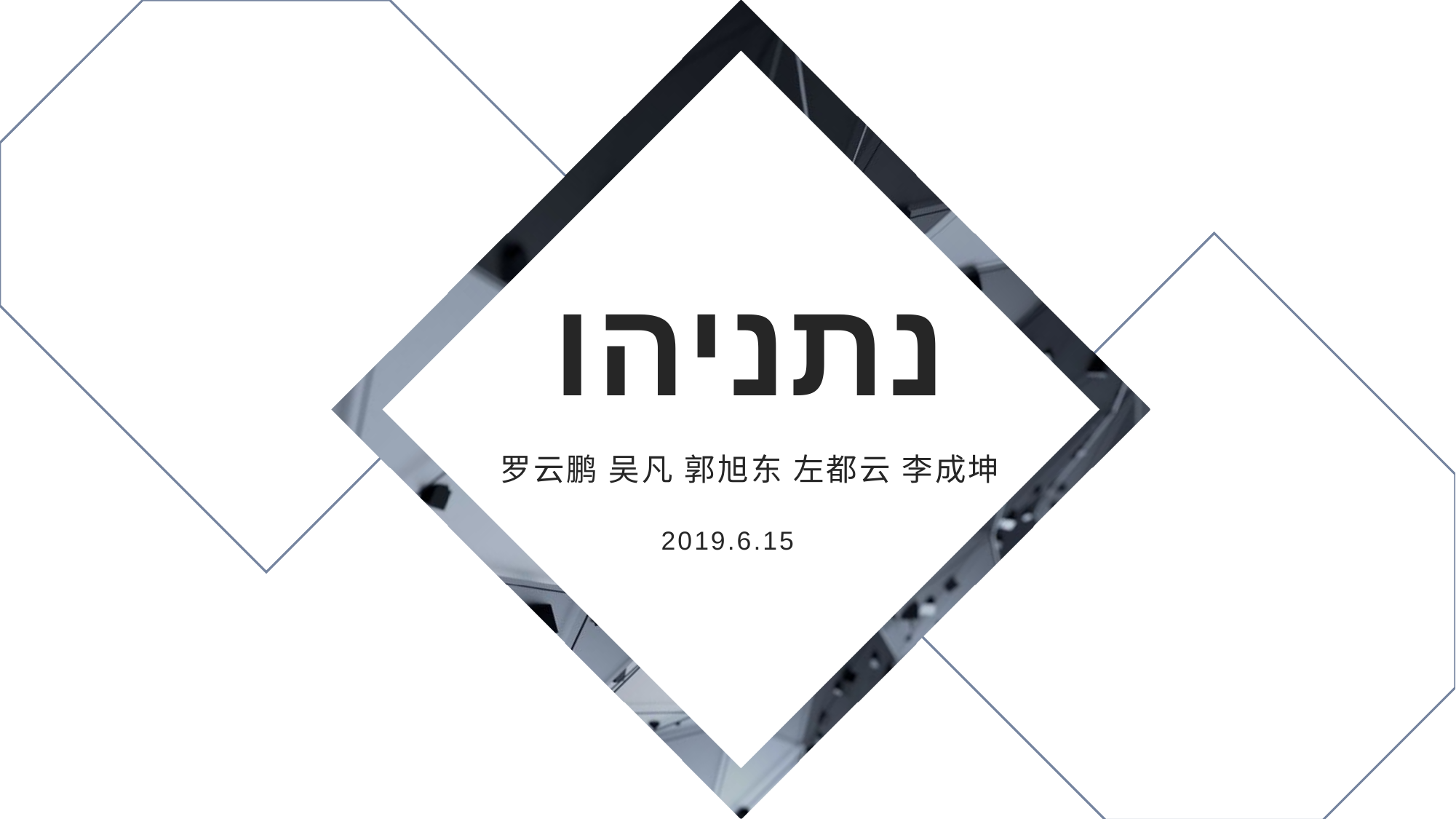

# נתניהו
罗云鹏 吴凡 郭旭东 左都云 李成坤
2019.6.15

1